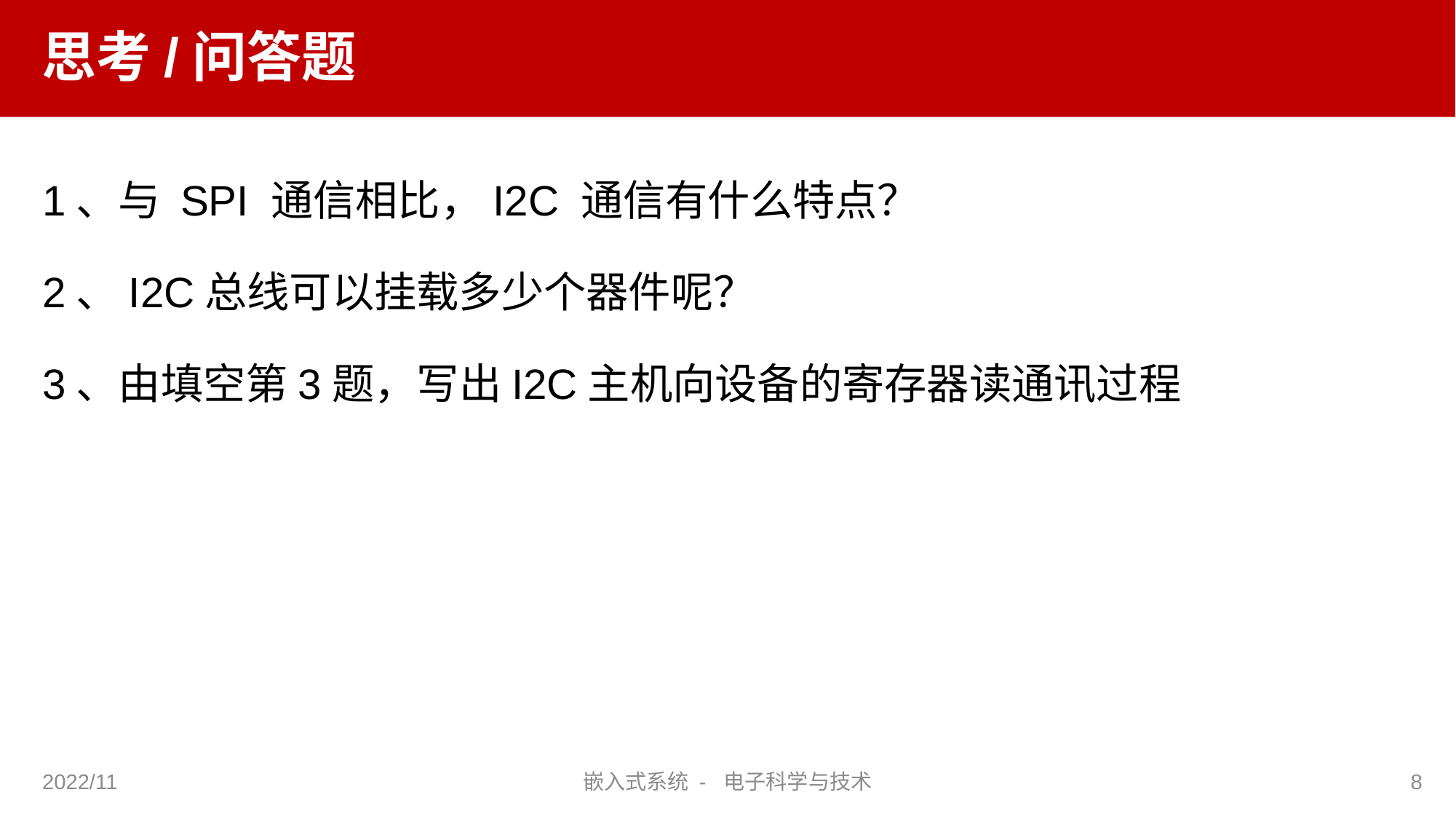

# 思考/问答题
1、与 SPI 通信相比，I2C 通信有什么特点？
2、I2C总线可以挂载多少个器件呢？
3、由填空第3题，写出I2C主机向设备的寄存器读通讯过程

2022/11
嵌入式系统 -  电子科学与技术
8